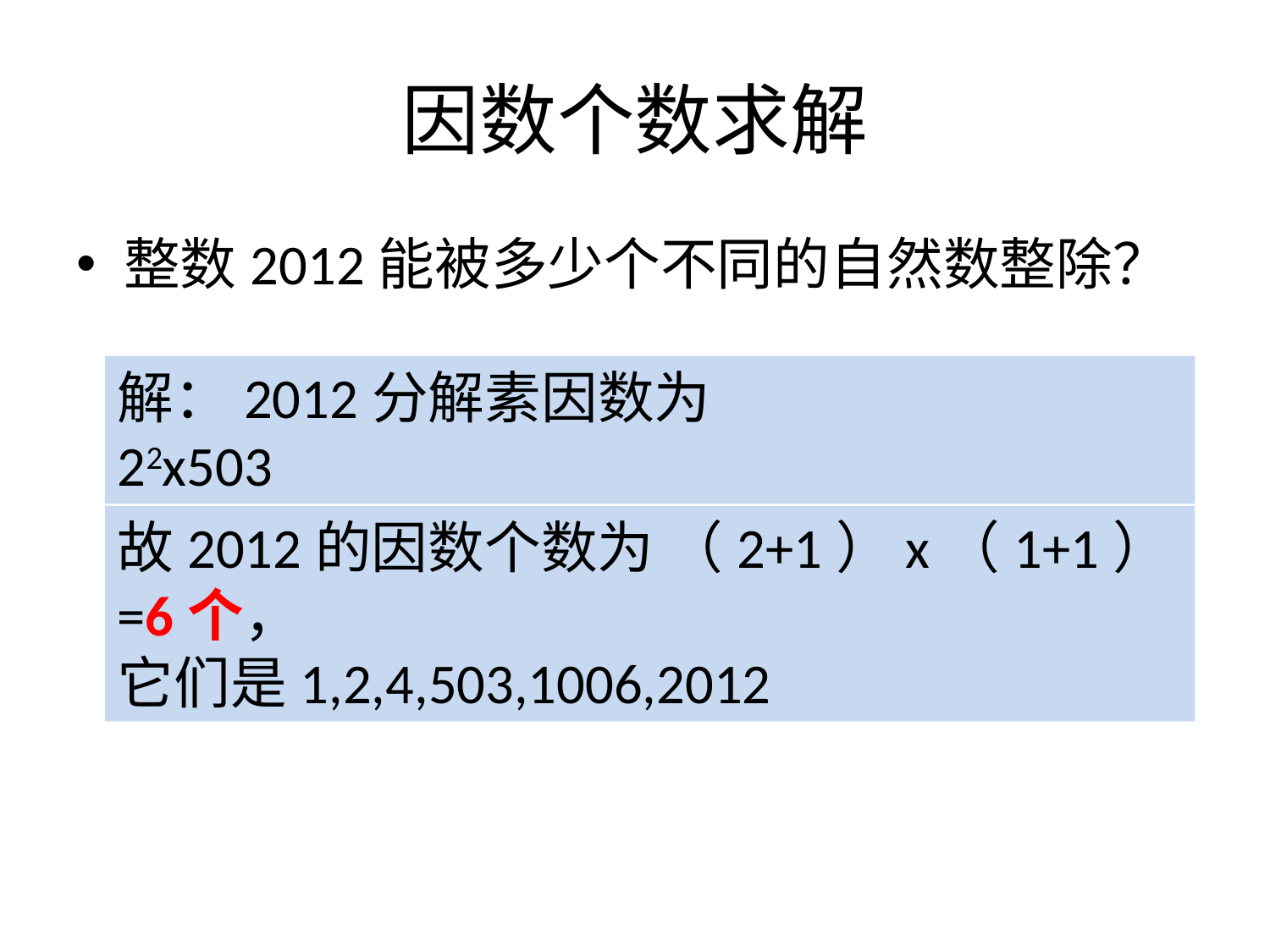

# 因数个数求解
整数2012能被多少个不同的自然数整除？
解：2012分解素因数为
22x503
故2012的因数个数为 （2+1）x（1+1）=6个，
它们是1,2,4,503,1006,2012